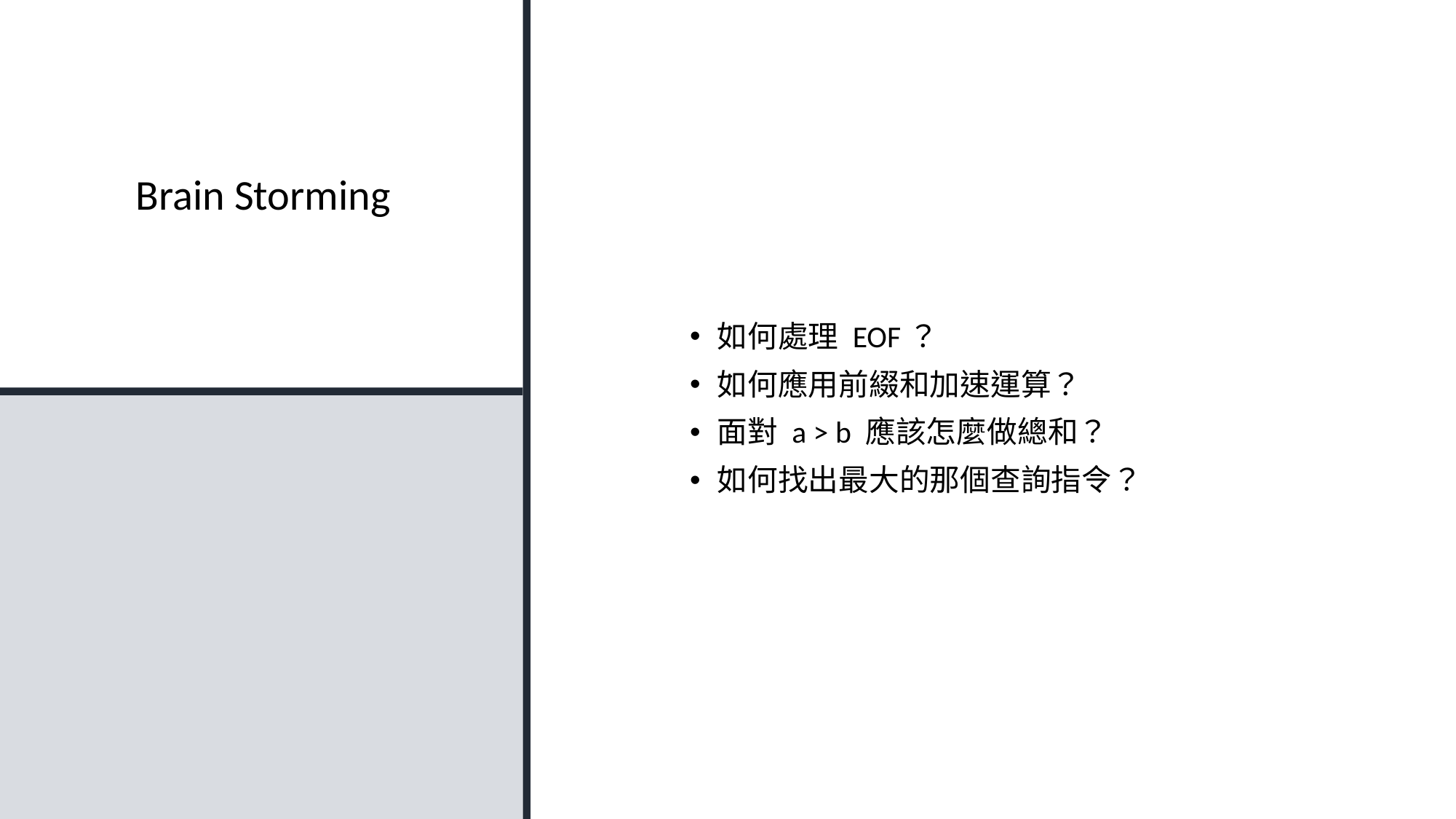

# Brain Storming
如何處理 EOF？
如何應用前綴和加速運算？
面對 a > b 應該怎麼做總和？
如何找出最大的那個查詢指令？